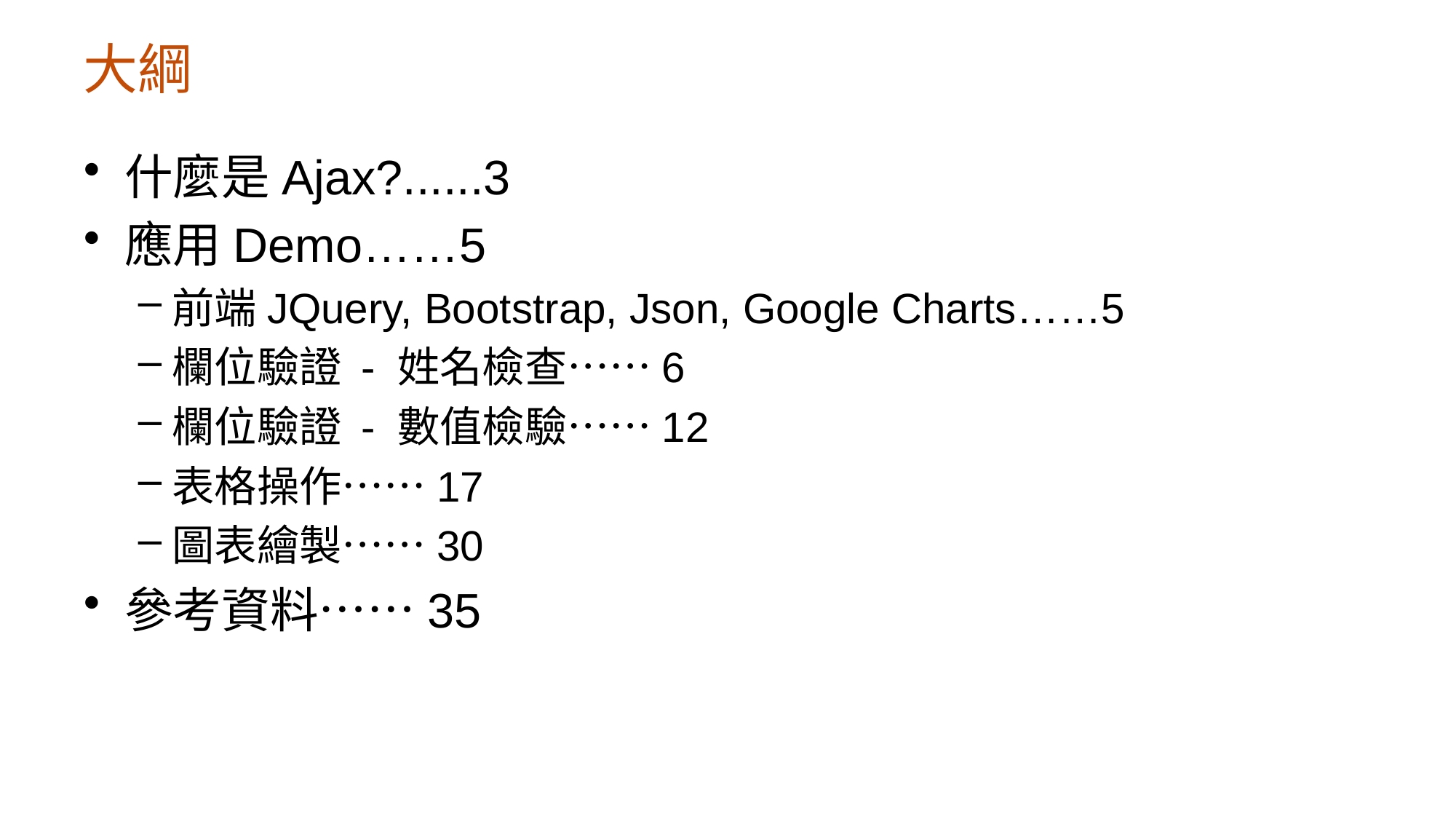

# 大綱
什麼是Ajax?......3
應用Demo……5
前端JQuery, Bootstrap, Json, Google Charts……5
欄位驗證 - 姓名檢查……6
欄位驗證 - 數值檢驗……12
表格操作……17
圖表繪製……30
參考資料……35

2